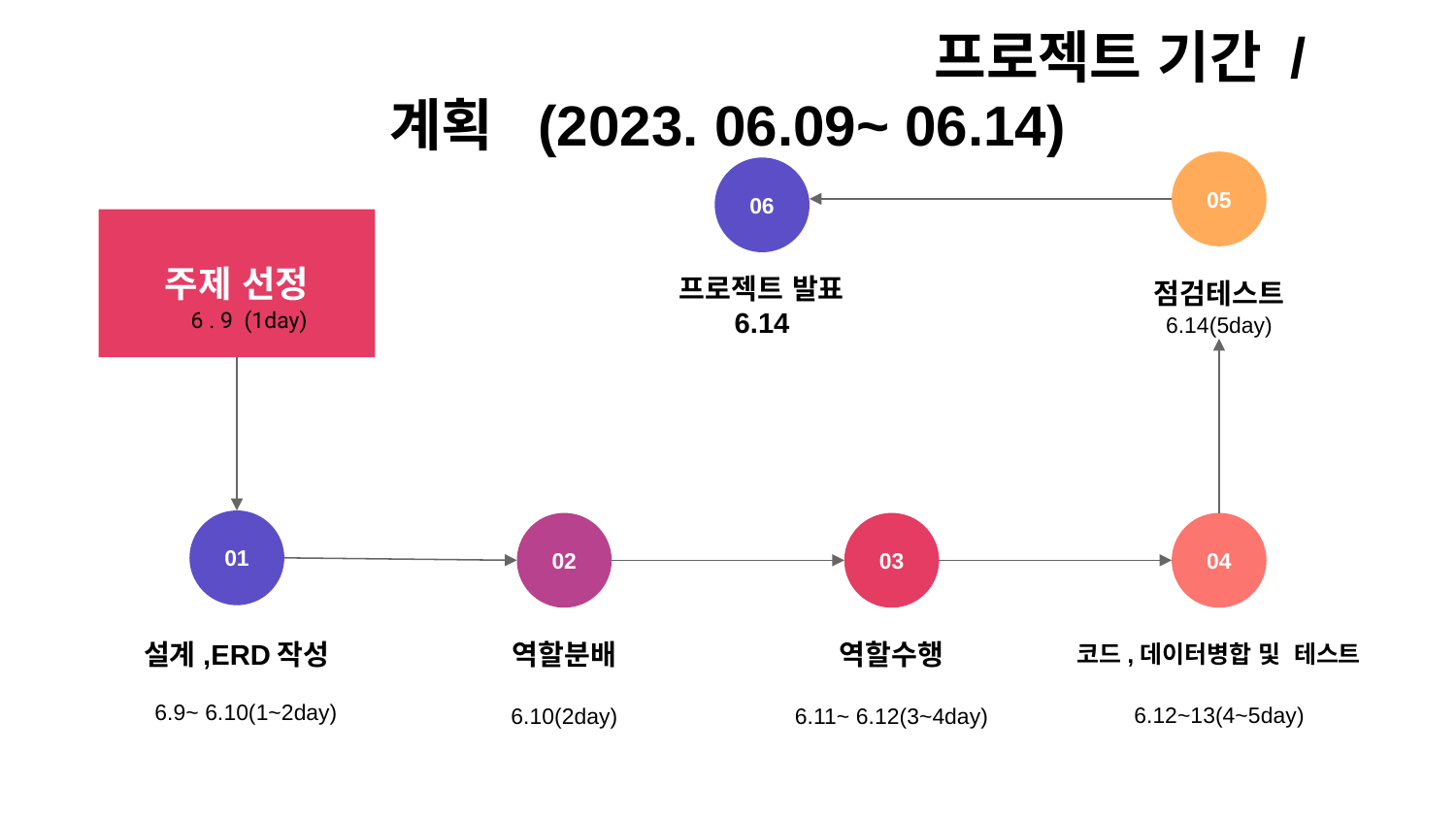

# 프로젝트 기간 / 계획  (2023. 06.09~ 06.14)
05
점검테스트
6.14(5day)
06
주제 선정
프로젝트 발표
6.14
6 . 9  (1day)
01
설계,ERD작성
6.9~ 6.10(1~2day)
02
역할분배
6.10(2day)
03
역할수행
6.11~ 6.12(3~4day)
04
코드,데이터병합 및  테스트
6.12~13(4~5day)